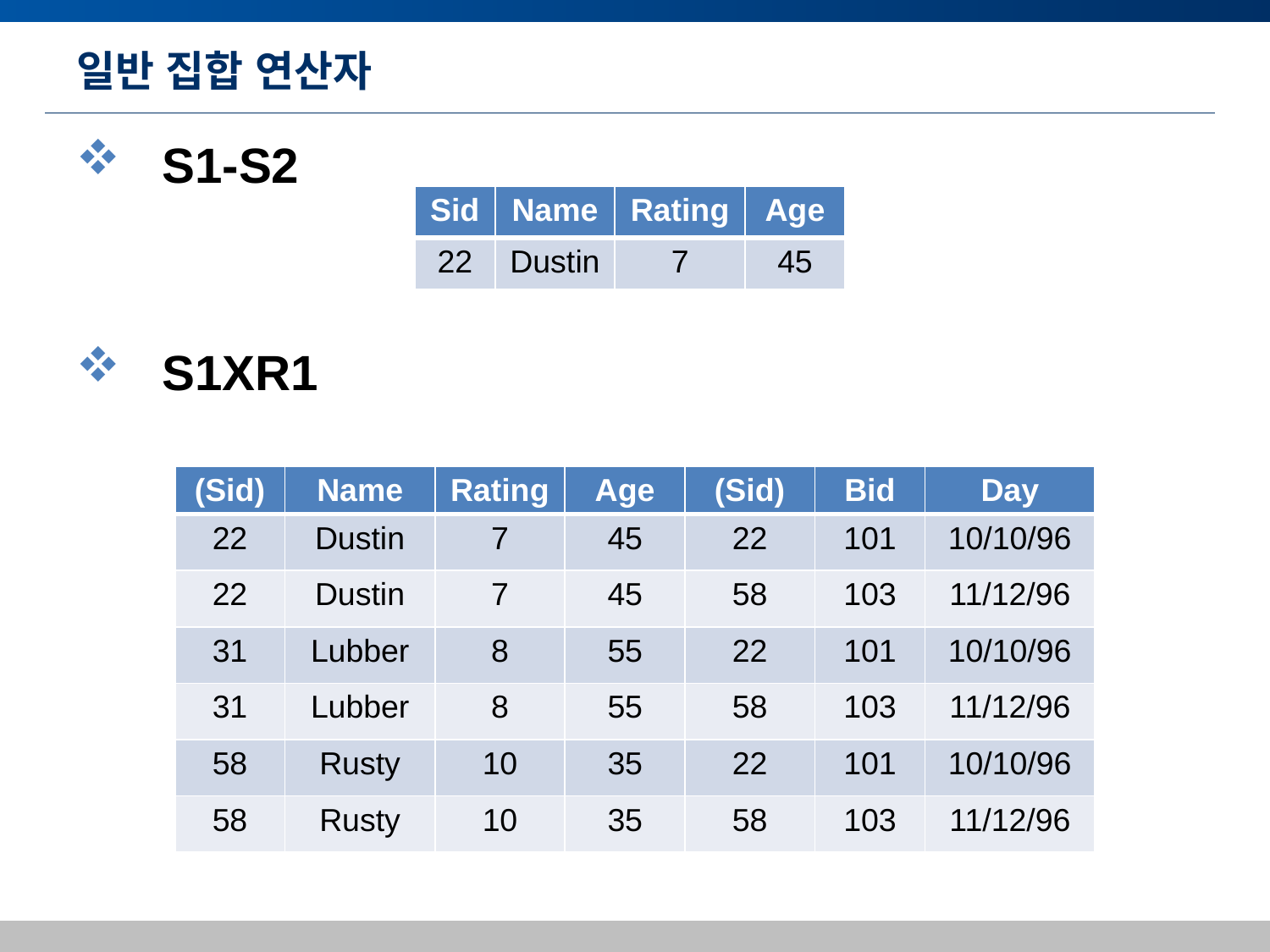

# 일반 집합 연산자
   S1-S2

   S1XR1

| Sid | Name | Rating | Age |
| --- | --- | --- | --- |
| 22 | Dustin | 7 | 45 |
| (Sid) | Name | Rating | Age | (Sid) | Bid | Day |
| --- | --- | --- | --- | --- | --- | --- |
| 22 | Dustin | 7 | 45 | 22 | 101 | 10/10/96 |
| 22 | Dustin | 7 | 45 | 58 | 103 | 11/12/96 |
| 31 | Lubber | 8 | 55 | 22 | 101 | 10/10/96 |
| 31 | Lubber | 8 | 55 | 58 | 103 | 11/12/96 |
| 58 | Rusty | 10 | 35 | 22 | 101 | 10/10/96 |
| 58 | Rusty | 10 | 35 | 58 | 103 | 11/12/96 |